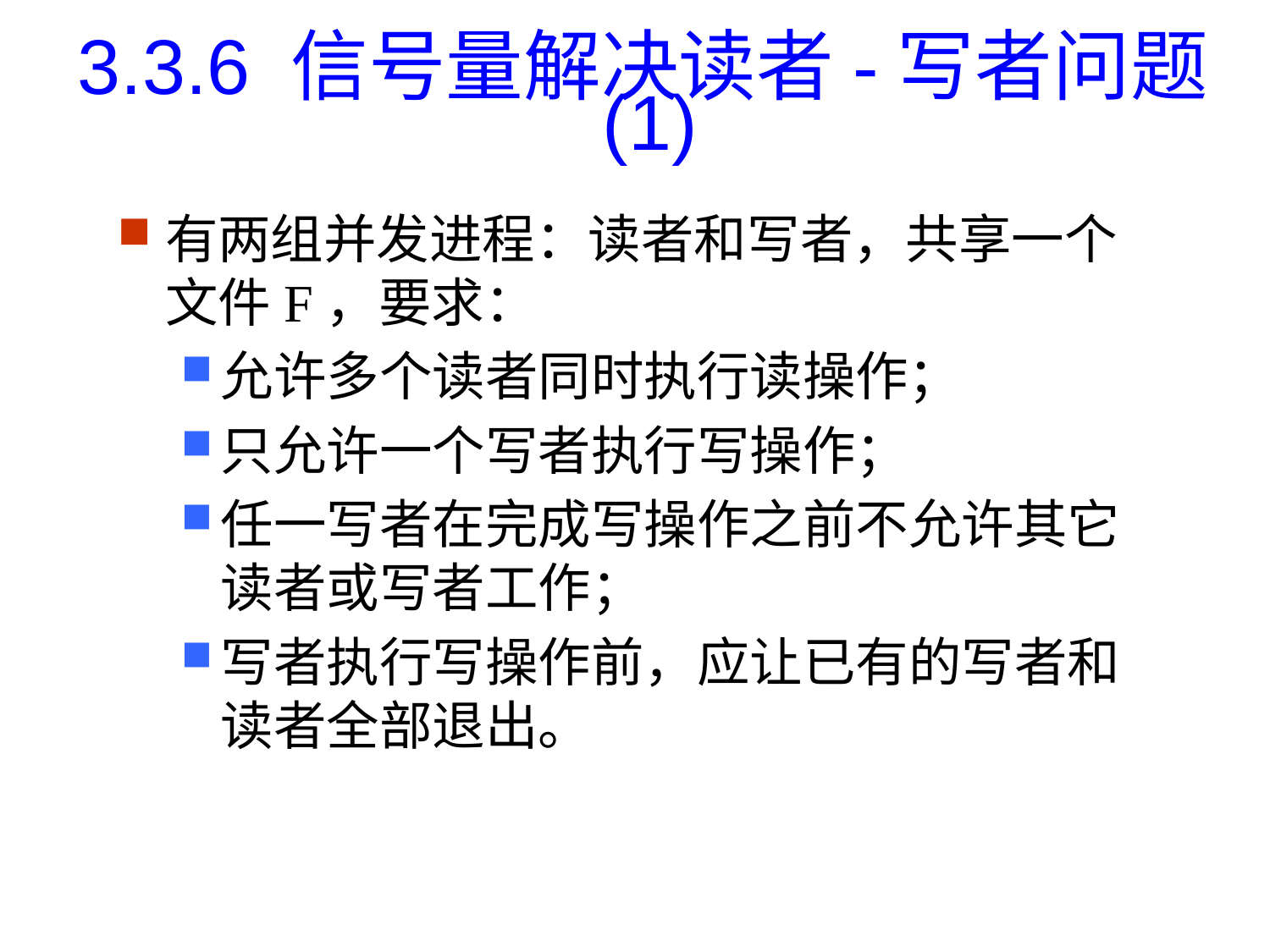

3.3.6 信号量解决读者-写者问题(1)
有两组并发进程：读者和写者，共享一个文件F，要求：
允许多个读者同时执行读操作；
只允许一个写者执行写操作；
任一写者在完成写操作之前不允许其它读者或写者工作；
写者执行写操作前，应让已有的写者和读者全部退出。